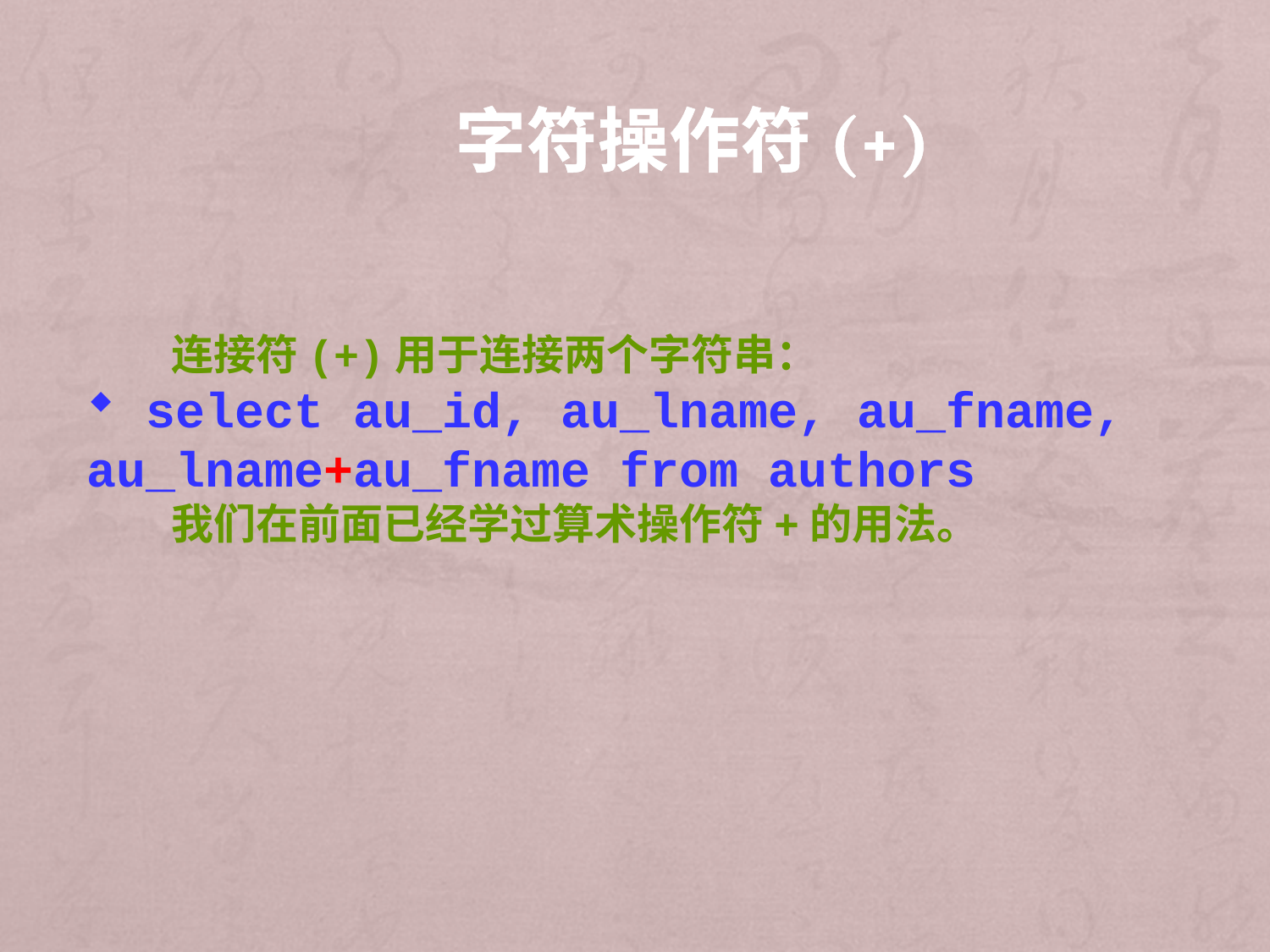

# 字符操作符(+)
　　连接符(+)用于连接两个字符串：
 select au_id, au_lname, au_fname, au_lname+au_fname from authors
　　我们在前面已经学过算术操作符+的用法。